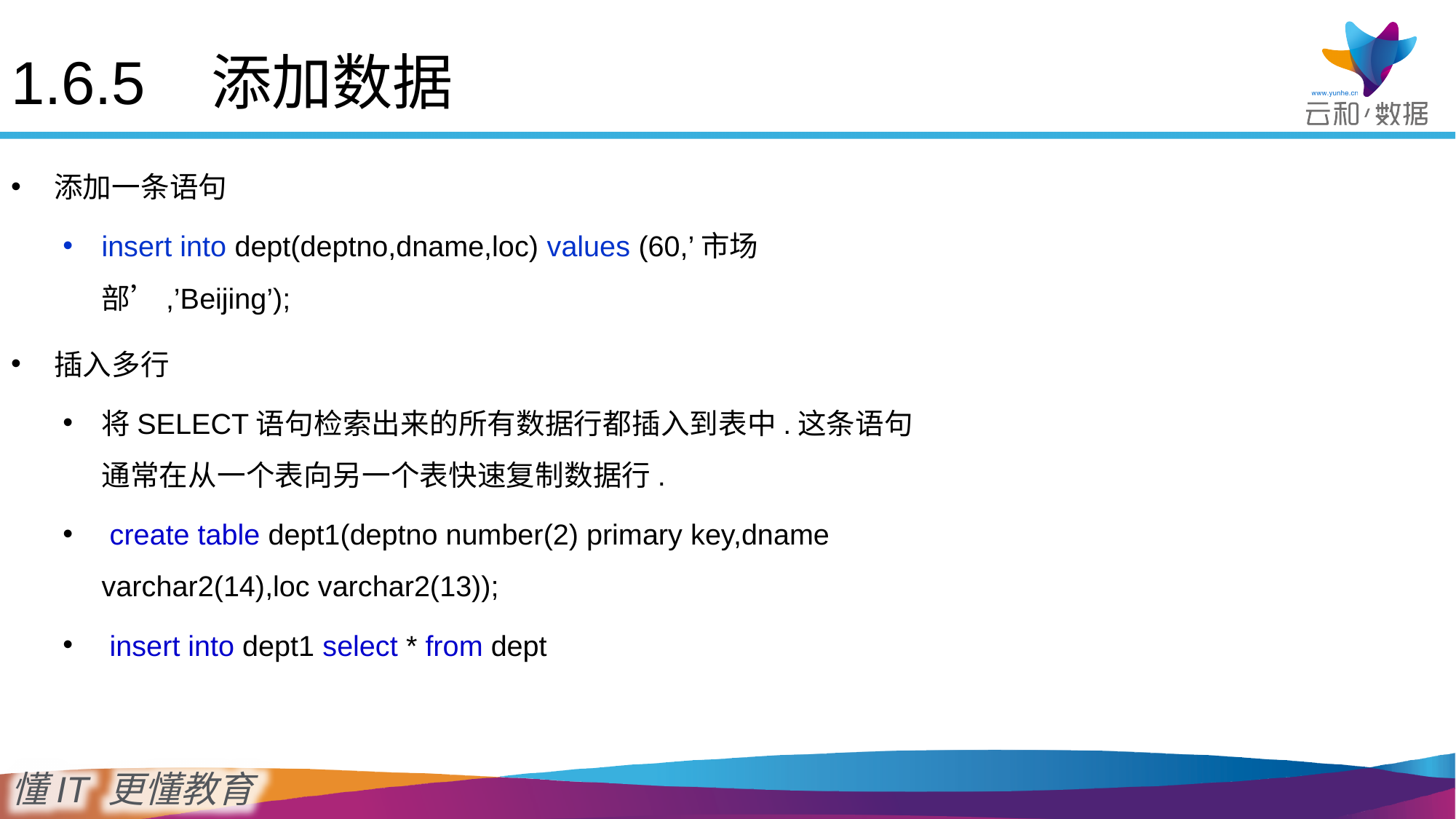

1.6.5   添加数据
添加一条语句
insert into dept(deptno,dname,loc) values (60,’市场部’,’Beijing’);
插入多行
将SELECT语句检索出来的所有数据行都插入到表中.这条语句通常在从一个表向另一个表快速复制数据行.
 create table dept1(deptno number(2) primary key,dname varchar2(14),loc varchar2(13));
 insert into dept1 select * from dept